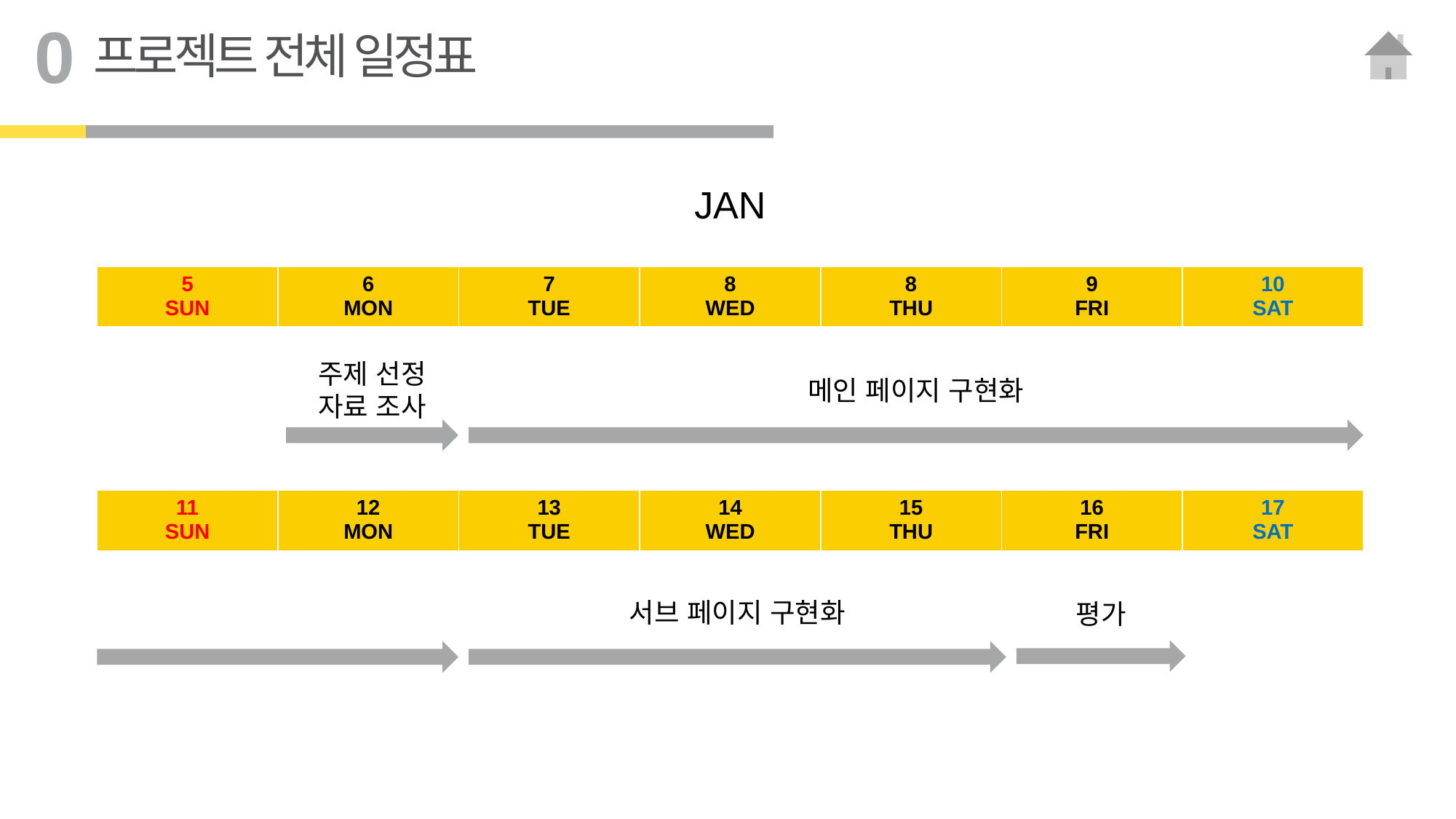

0
프로젝트 전체 일정표

JAN
| 5 SUN | 6 MON | 7 TUE | 8 WED | 8 THU | 9 FRI | 10 SAT |
| --- | --- | --- | --- | --- | --- | --- |
주제 선정
자료 조사
메인 페이지 구현화

| 11 SUN | 12 MON | 13 TUE | 14 WED | 15 THU | 16 FRI | 17 SAT |
| --- | --- | --- | --- | --- | --- | --- |
서브 페이지 구현화
평가